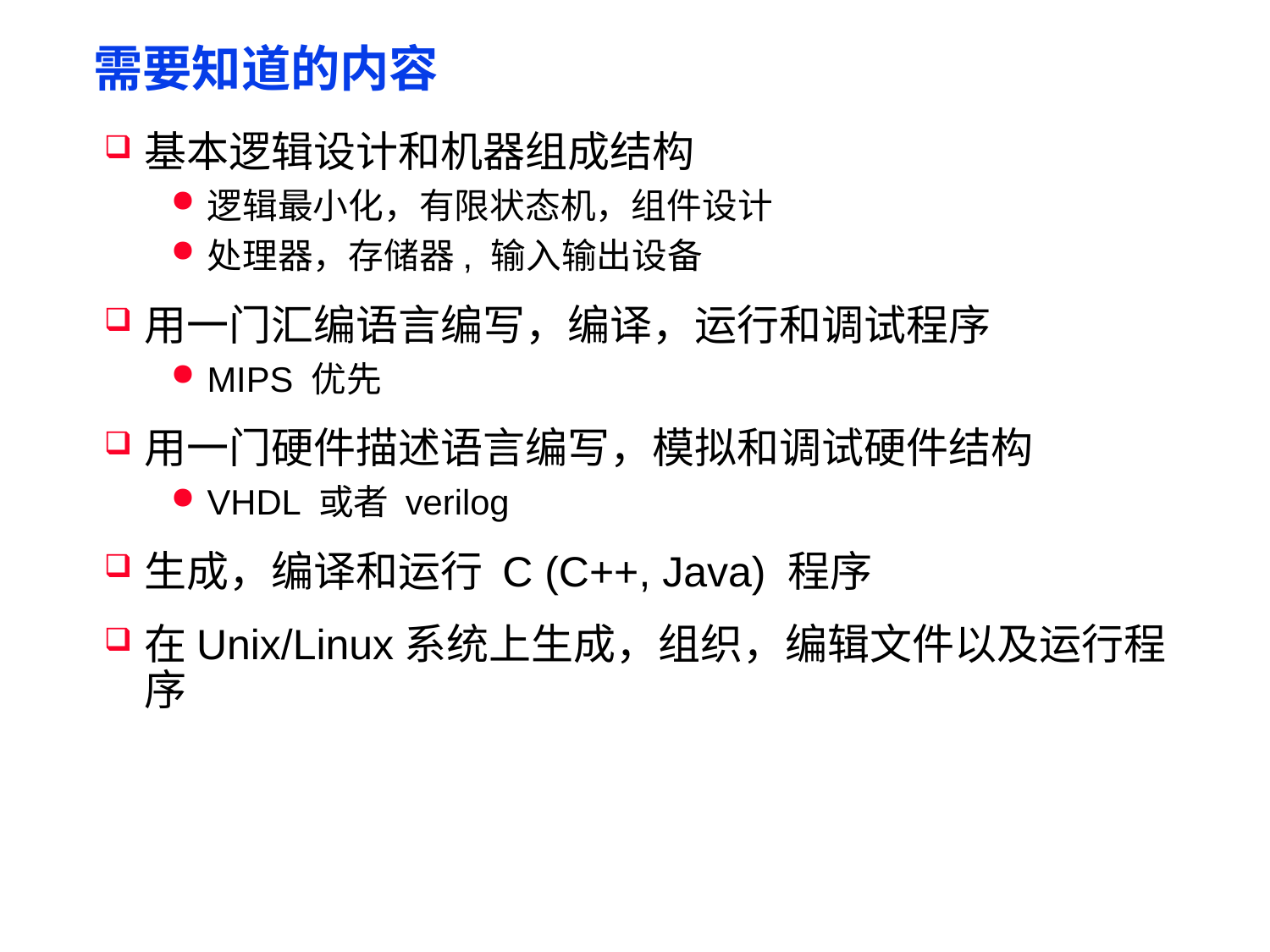

# 需要知道的内容
基本逻辑设计和机器组成结构
逻辑最小化，有限状态机，组件设计
处理器，存储器, 输入输出设备
用一门汇编语言编写，编译，运行和调试程序
MIPS 优先
用一门硬件描述语言编写，模拟和调试硬件结构
VHDL 或者 verilog
生成，编译和运行 C (C++, Java) 程序
在Unix/Linux系统上生成，组织，编辑文件以及运行程序